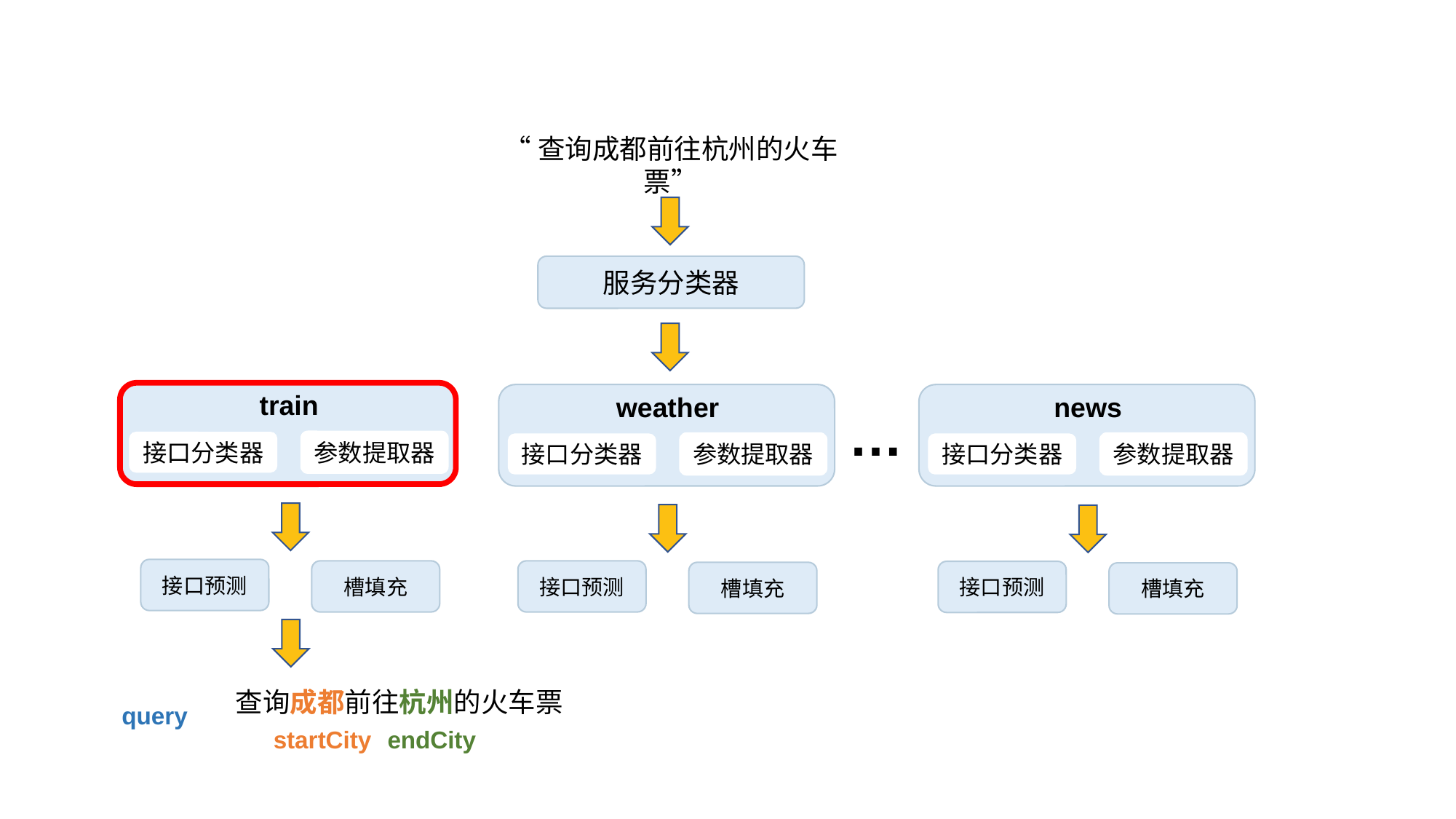

“查询成都前往杭州的火车票”

服务分类器

train

weather

news

…
参数提取器
接口分类器
参数提取器
参数提取器
接口分类器
接口分类器

接口预测
槽填充
接口预测
接口预测
槽填充
槽填充

查询成都前往杭州的火车票
query
startCity
endCity